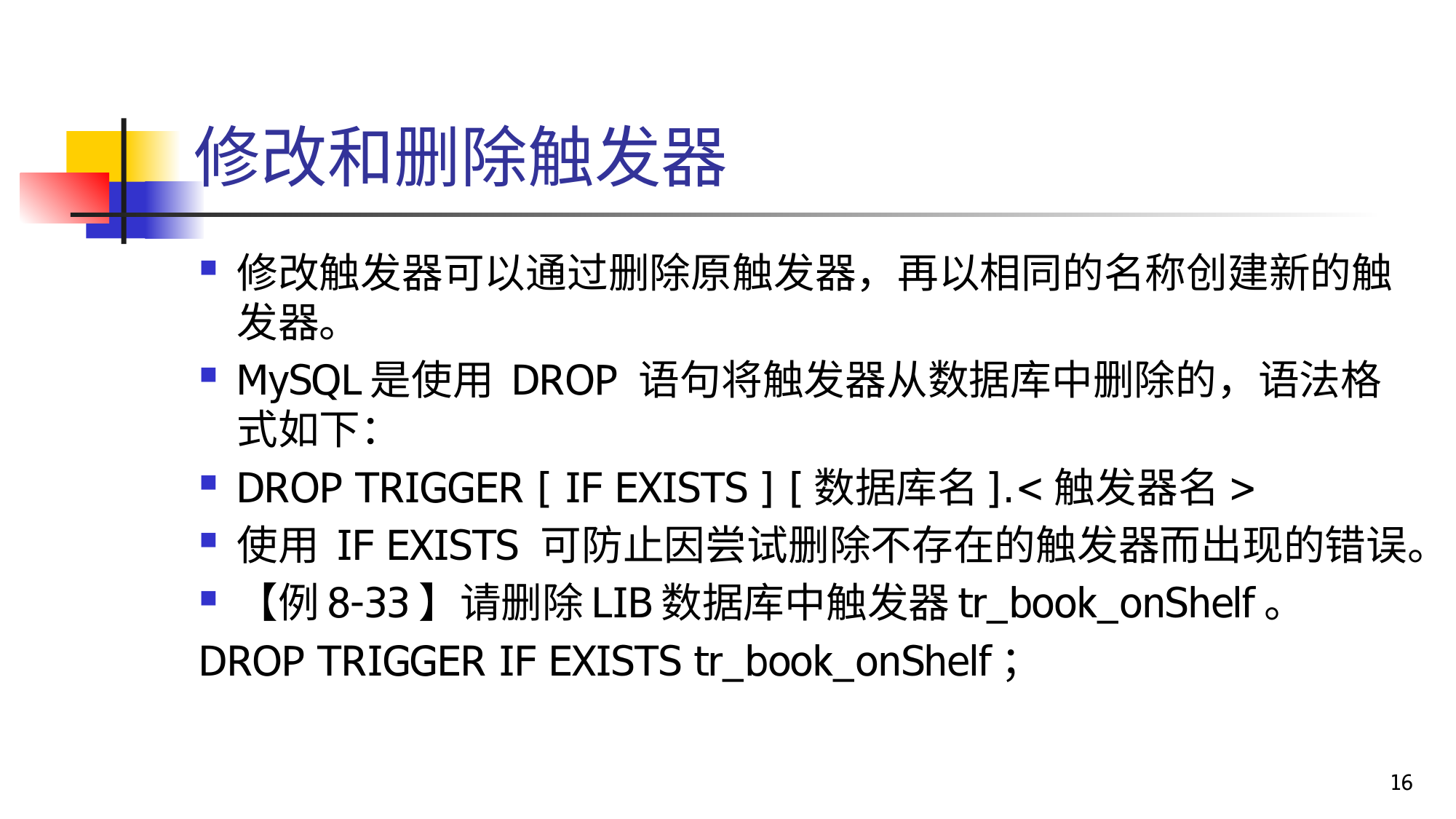

# 修改和删除触发器
修改触发器可以通过删除原触发器，再以相同的名称创建新的触发器。
MySQL是使用 DROP 语句将触发器从数据库中删除的，语法格式如下：
DROP TRIGGER [ IF EXISTS ] [数据库名].<触发器名>
使用 IF EXISTS 可防止因尝试删除不存在的触发器而出现的错误。
【例8-33】请删除LIB数据库中触发器tr_book_onShelf。
DROP TRIGGER IF EXISTS tr_book_onShelf；

16